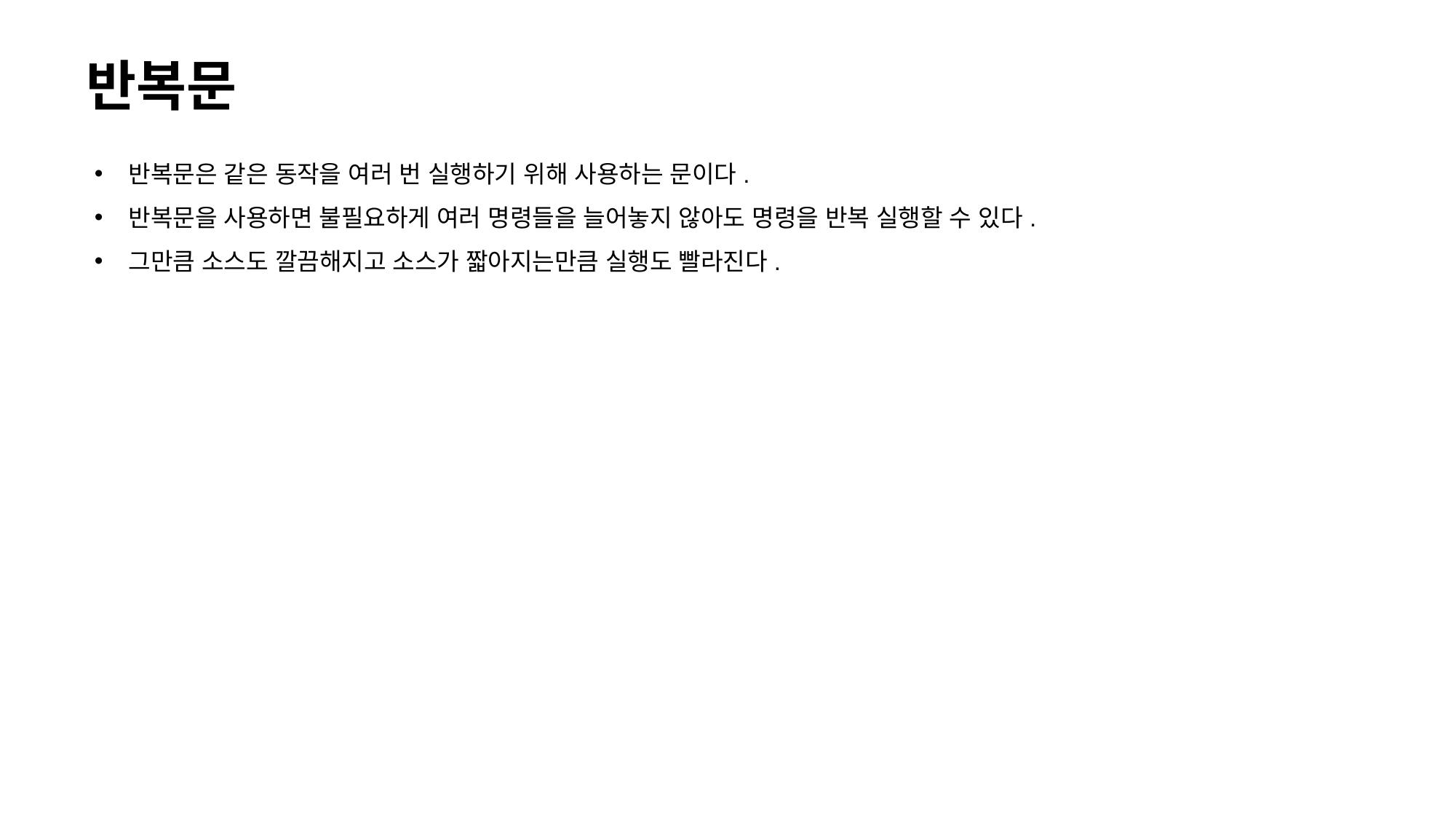

# 반복문
반복문은 같은 동작을 여러 번 실행하기 위해 사용하는 문이다.
반복문을 사용하면 불필요하게 여러 명령들을 늘어놓지 않아도 명령을 반복 실행할 수 있다.
그만큼 소스도 깔끔해지고 소스가 짧아지는만큼 실행도 빨라진다.